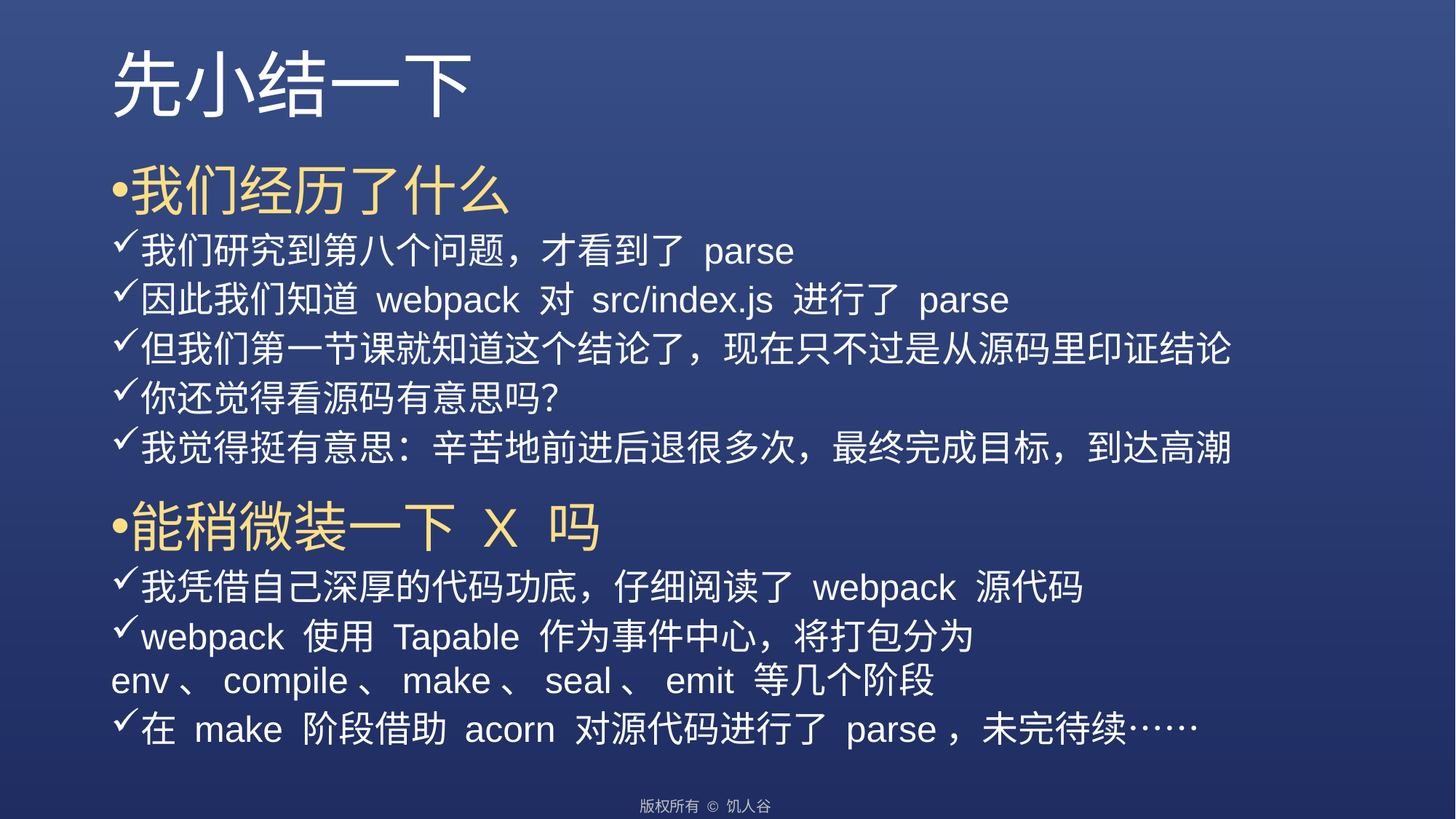

# 先小结一下
我们经历了什么
我们研究到第八个问题，才看到了 parse
因此我们知道 webpack 对 src/index.js 进行了 parse
但我们第一节课就知道这个结论了，现在只不过是从源码里印证结论
你还觉得看源码有意思吗？
我觉得挺有意思：辛苦地前进后退很多次，最终完成目标，到达高潮
能稍微装一下 X 吗
我凭借自己深厚的代码功底，仔细阅读了 webpack 源代码
webpack 使用 Tapable 作为事件中心，将打包分为 env、compile、make、seal、emit 等几个阶段
在 make 阶段借助 acorn 对源代码进行了 parse，未完待续……